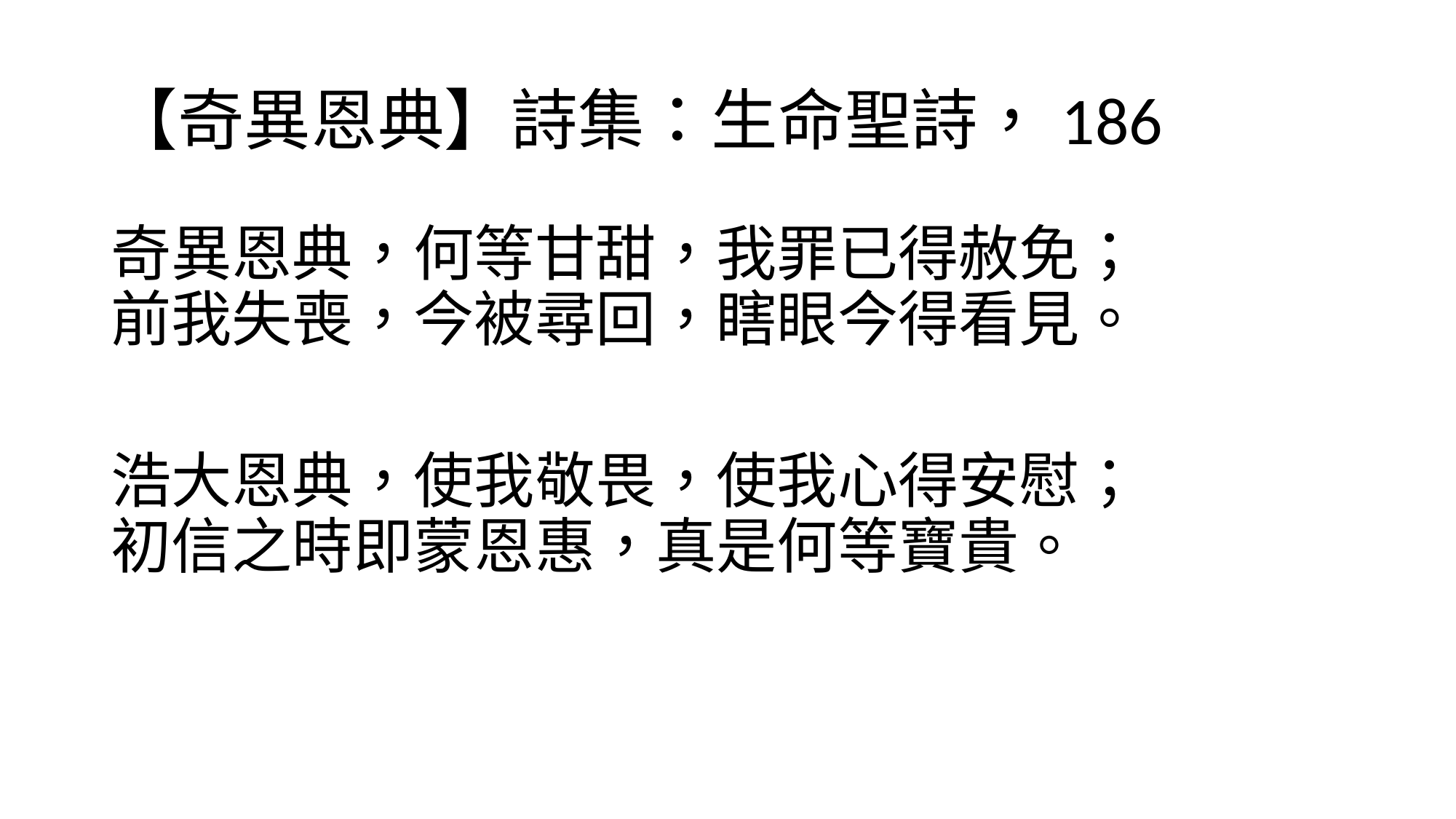

# 【奇異恩典】詩集：生命聖詩，186
奇異恩典，何等甘甜，我罪已得赦免；
前我失喪，今被尋回，瞎眼今得看見。

浩大恩典，使我敬畏，使我心得安慰；
初信之時即蒙恩惠，真是何等寶貴。